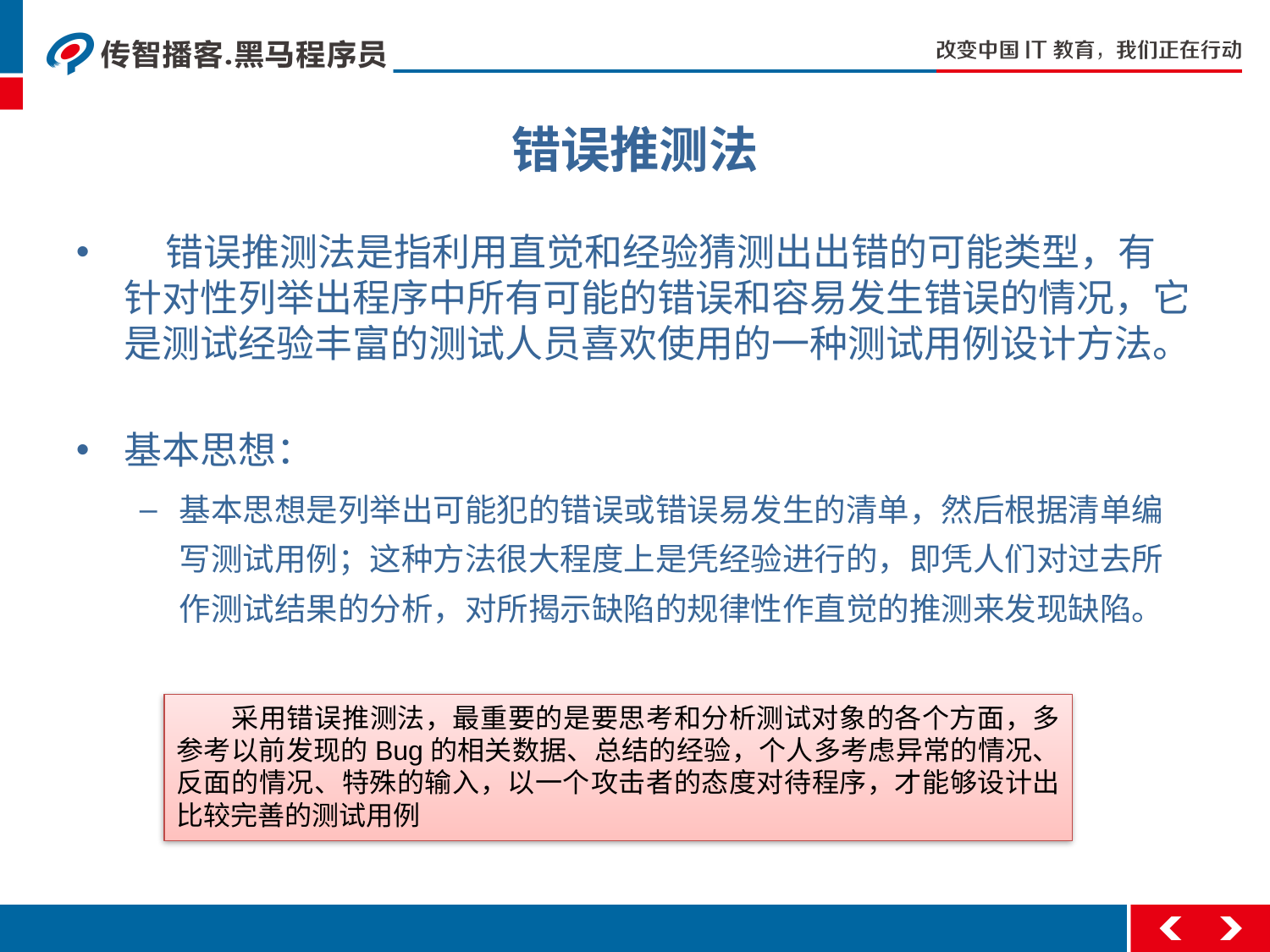

# 错误推测法
    错误推测法是指利用直觉和经验猜测出出错的可能类型，有针对性列举出程序中所有可能的错误和容易发生错误的情况，它是测试经验丰富的测试人员喜欢使用的一种测试用例设计方法。

基本思想：
基本思想是列举出可能犯的错误或错误易发生的清单，然后根据清单编写测试用例；这种方法很大程度上是凭经验进行的，即凭人们对过去所作测试结果的分析，对所揭示缺陷的规律性作直觉的推测来发现缺陷。

　　采用错误推测法，最重要的是要思考和分析测试对象的各个方面，多参考以前发现的Bug的相关数据、总结的经验，个人多考虑异常的情况、反面的情况、特殊的输入，以一个攻击者的态度对待程序，才能够设计出比较完善的测试用例